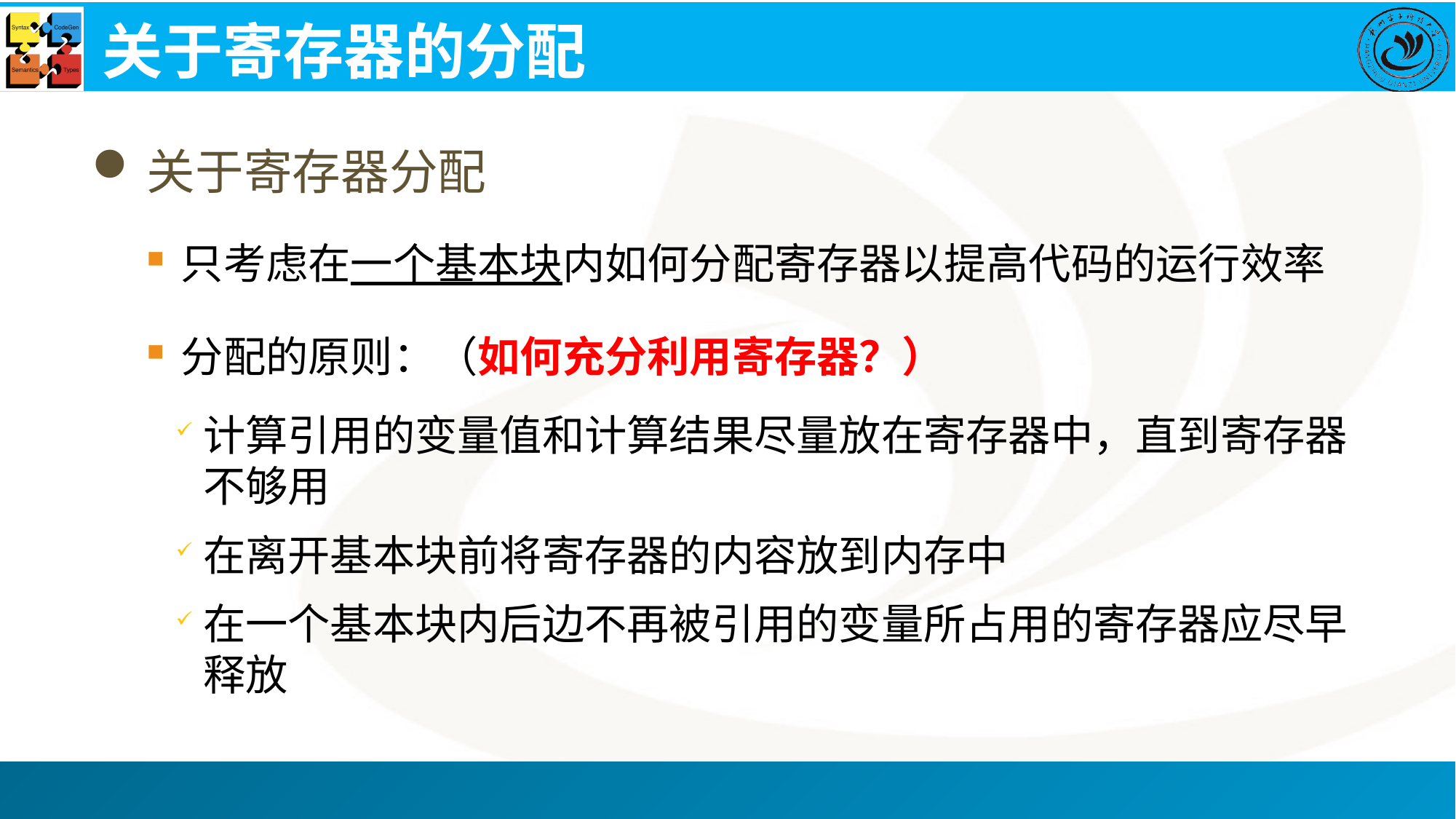

# 关于寄存器的分配
关于寄存器分配
只考虑在一个基本块内如何分配寄存器以提高代码的运行效率
分配的原则：（如何充分利用寄存器？）
计算引用的变量值和计算结果尽量放在寄存器中，直到寄存器不够用
在离开基本块前将寄存器的内容放到内存中
在一个基本块内后边不再被引用的变量所占用的寄存器应尽早释放
19